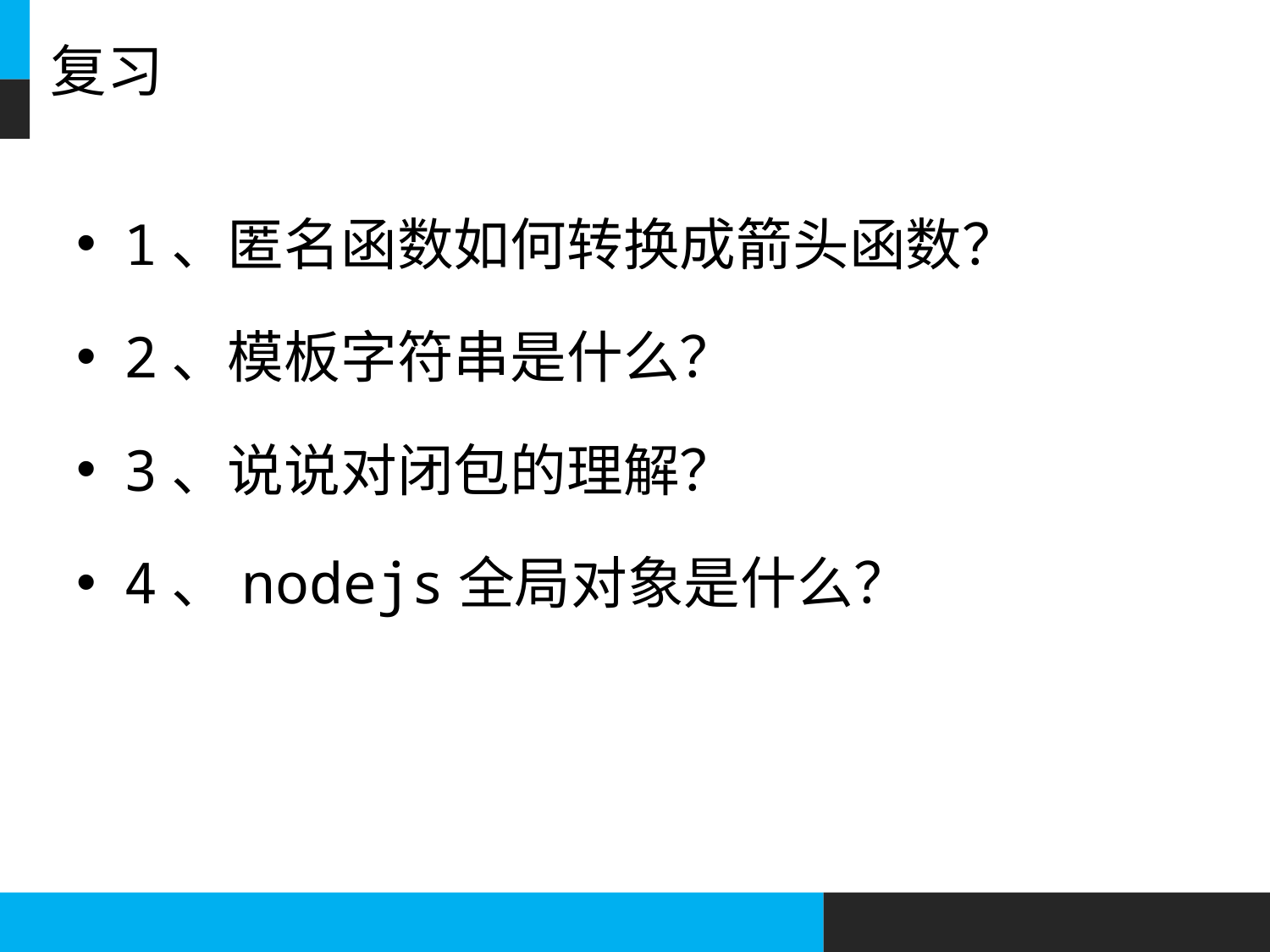

# 复习
1、匿名函数如何转换成箭头函数？
2、模板字符串是什么？
3、说说对闭包的理解？
4、nodejs全局对象是什么？